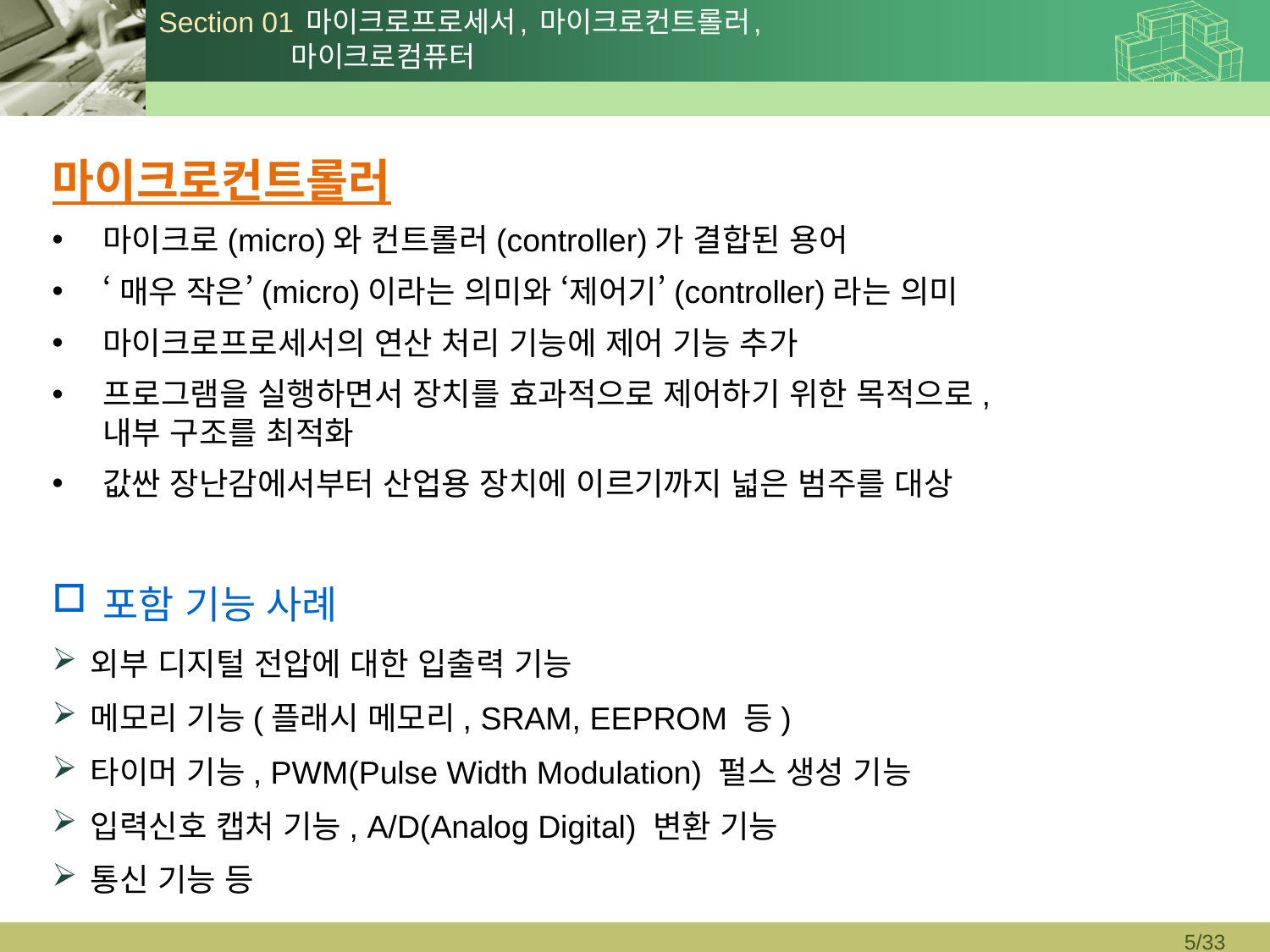

# Section 01 마이크로프로세서, 마이크로컨트롤러, 마이크로컴퓨터
마이크로컨트롤러
마이크로(micro)와 컨트롤러(controller)가 결합된 용어
‘매우 작은’(micro)이라는 의미와 ‘제어기’(controller)라는 의미
마이크로프로세서의 연산 처리 기능에 제어 기능 추가
프로그램을 실행하면서 장치를 효과적으로 제어하기 위한 목적으로,
내부 구조를 최적화
값싼 장난감에서부터 산업용 장치에 이르기까지 넓은 범주를 대상

포함 기능 사례
외부 디지털 전압에 대한 입출력 기능
메모리 기능(플래시 메모리, SRAM, EEPROM 등)
타이머 기능, PWM(Pulse Width Modulation) 펄스 생성 기능
입력신호 캡처 기능, A/D(Analog Digital) 변환 기능
통신 기능 등